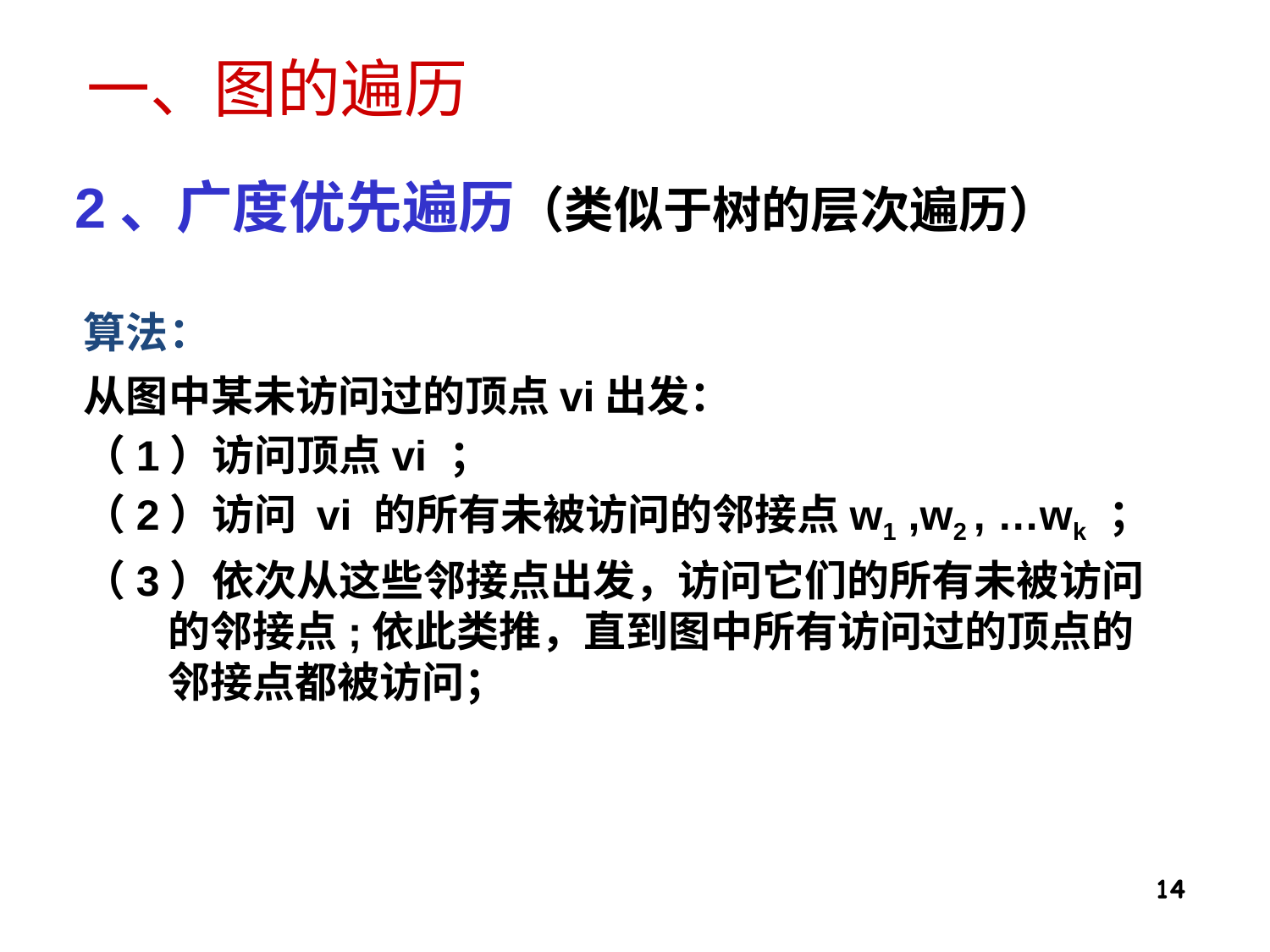

一、图的遍历
2、广度优先遍历（类似于树的层次遍历）
算法：
从图中某未访问过的顶点vi出发：
（1）访问顶点vi ；
（2）访问 vi 的所有未被访问的邻接点w1 ,w2 , …wk ；
（3）依次从这些邻接点出发，访问它们的所有未被访问的邻接点;依此类推，直到图中所有访问过的顶点的邻接点都被访问；
14